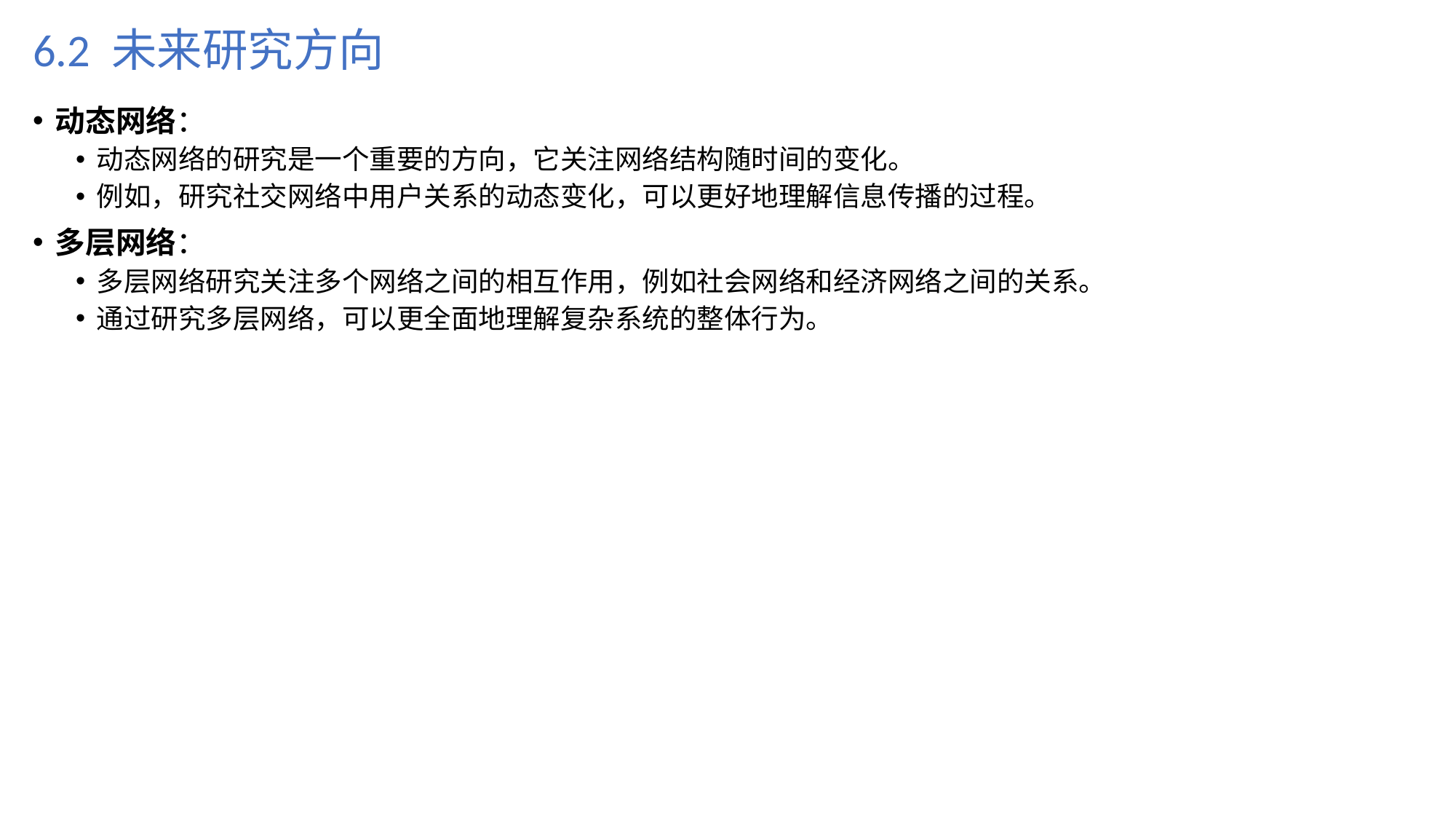

# 6.2 未来研究方向
动态网络：
动态网络的研究是一个重要的方向，它关注网络结构随时间的变化。
例如，研究社交网络中用户关系的动态变化，可以更好地理解信息传播的过程。
多层网络：
多层网络研究关注多个网络之间的相互作用，例如社会网络和经济网络之间的关系。
通过研究多层网络，可以更全面地理解复杂系统的整体行为。